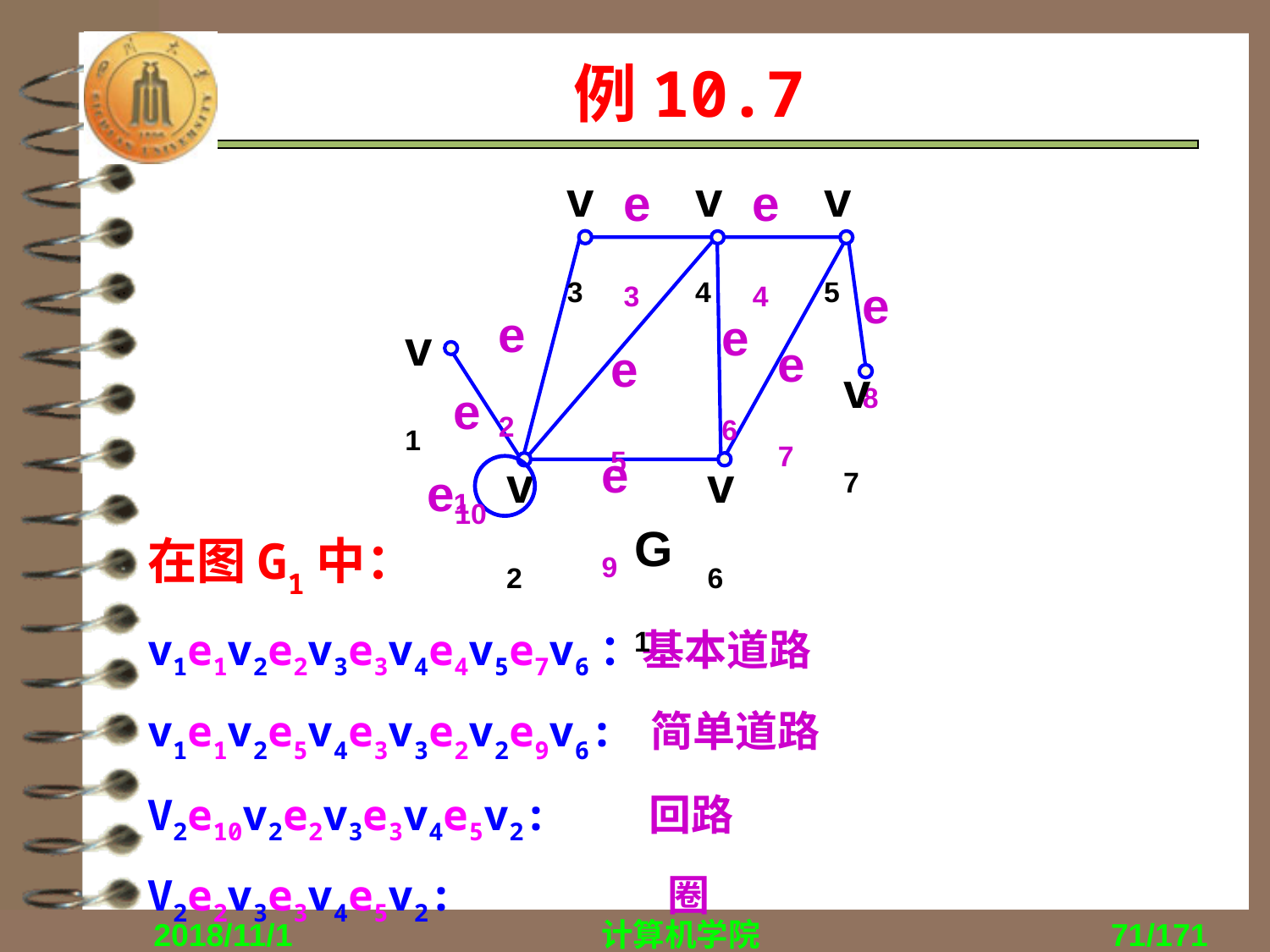

# 例10.7
v3
v4
v5
e3
e4

e8
e2
e6
v1
e7
e5

v7

e1
e9
v2
v6

G1
e10

在图G1中：
v1e1v2e2v3e3v4e4v5e7v6：基本道路
v1e1v2e5v4e3v3e2v2e9v6: 简单道路
V2e10v2e2v3e3v4e5v2:      回路
V2e2v3e3v4e5v2:        圈
2018/11/1
计算机学院
71/171